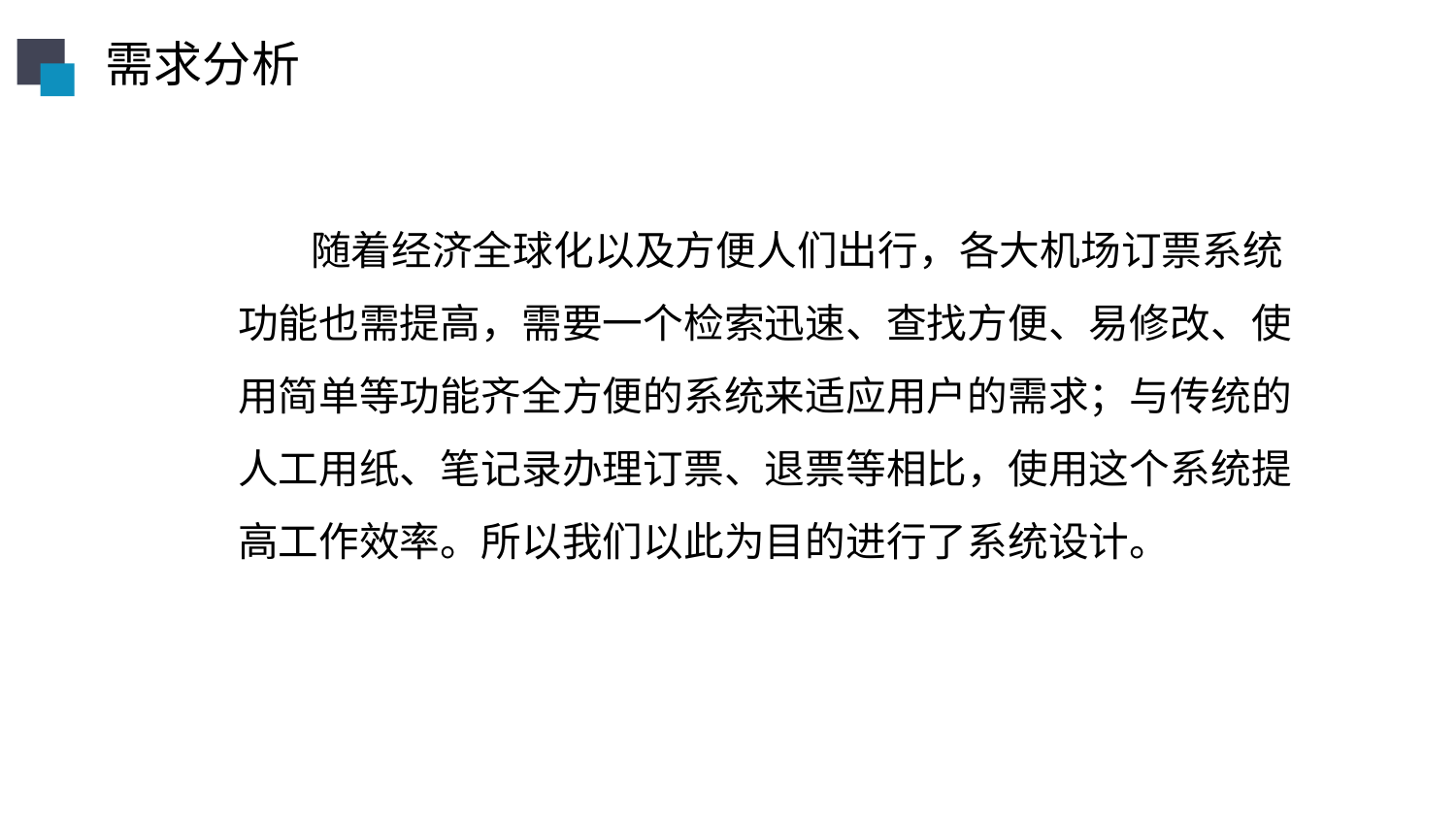

需求分析

随着经济全球化以及方便人们出行，各大机场订票系统功能也需提高，需要一个检索迅速、查找方便、易修改、使用简单等功能齐全方便的系统来适应用户的需求；与传统的人工用纸、笔记录办理订票、退票等相比，使用这个系统提高工作效率。所以我们以此为目的进行了系统设计。